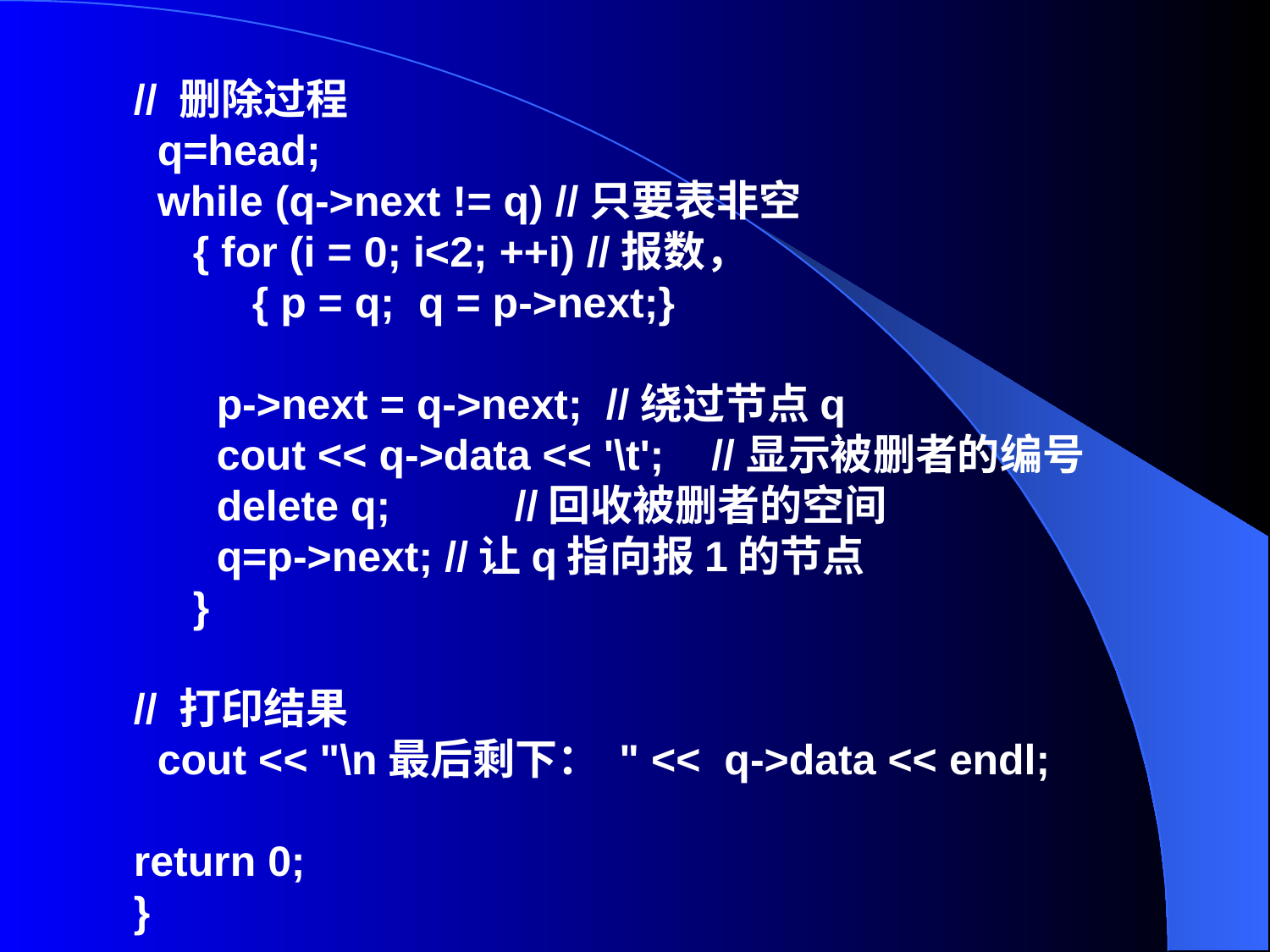

// 删除过程
  q=head;
  while (q->next != q) //只要表非空
     { for (i = 0; i<2; ++i) //报数，
          { p = q;  q = p->next;}

       p->next = q->next;  //绕过节点q
       cout << q->data << '\t';    //显示被删者的编号
       delete q;	//回收被删者的空间
       q=p->next; //让q指向报1的节点
     }

// 打印结果
  cout << "\n最后剩下： " <<  q->data << endl;

return 0;
}